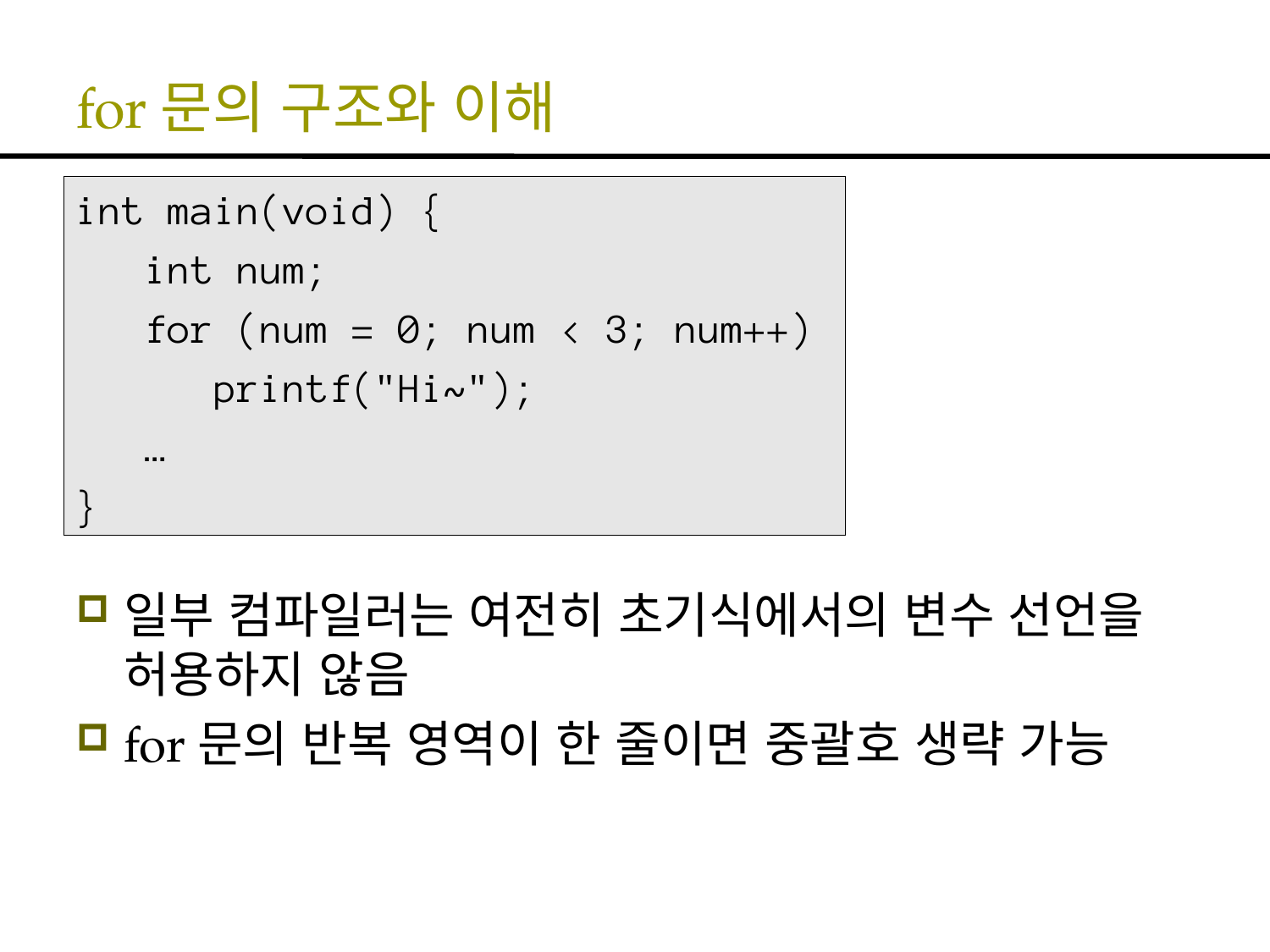

# for문의 구조와 이해
int main(void) {
   int num;
   for (num = 0; num < 3; num++)
      printf("Hi~");
   …
}
일부 컴파일러는 여전히 초기식에서의 변수 선언을 허용하지 않음
for문의 반복 영역이 한 줄이면 중괄호 생략 가능